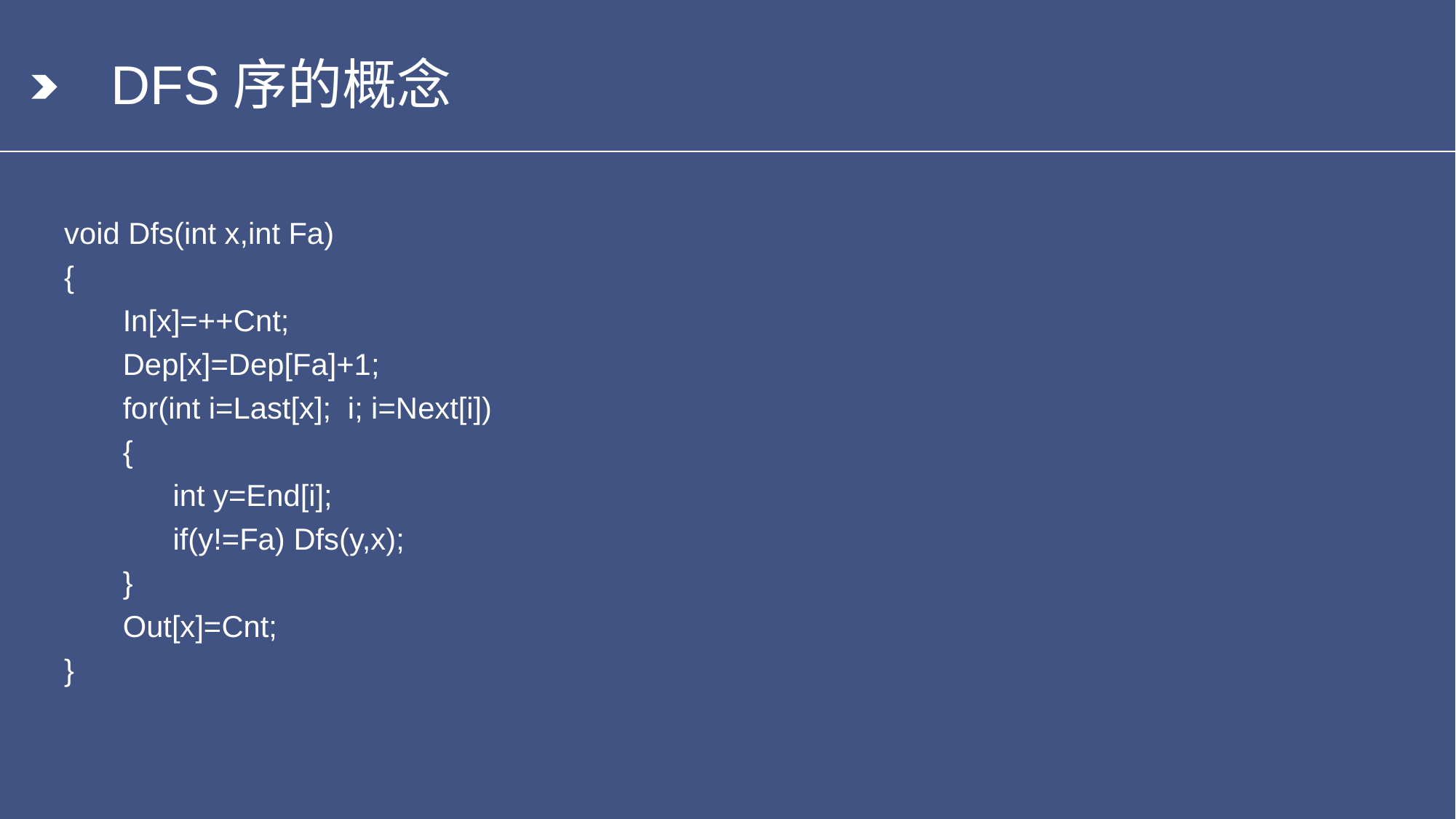

# DFS序的概念
void Dfs(int x,int Fa)
{
       In[x]=++Cnt;
       Dep[x]=Dep[Fa]+1;
       for(int i=Last[x];  i; i=Next[i])
       {
             int y=End[i];
             if(y!=Fa) Dfs(y,x);
       }
       Out[x]=Cnt;
}